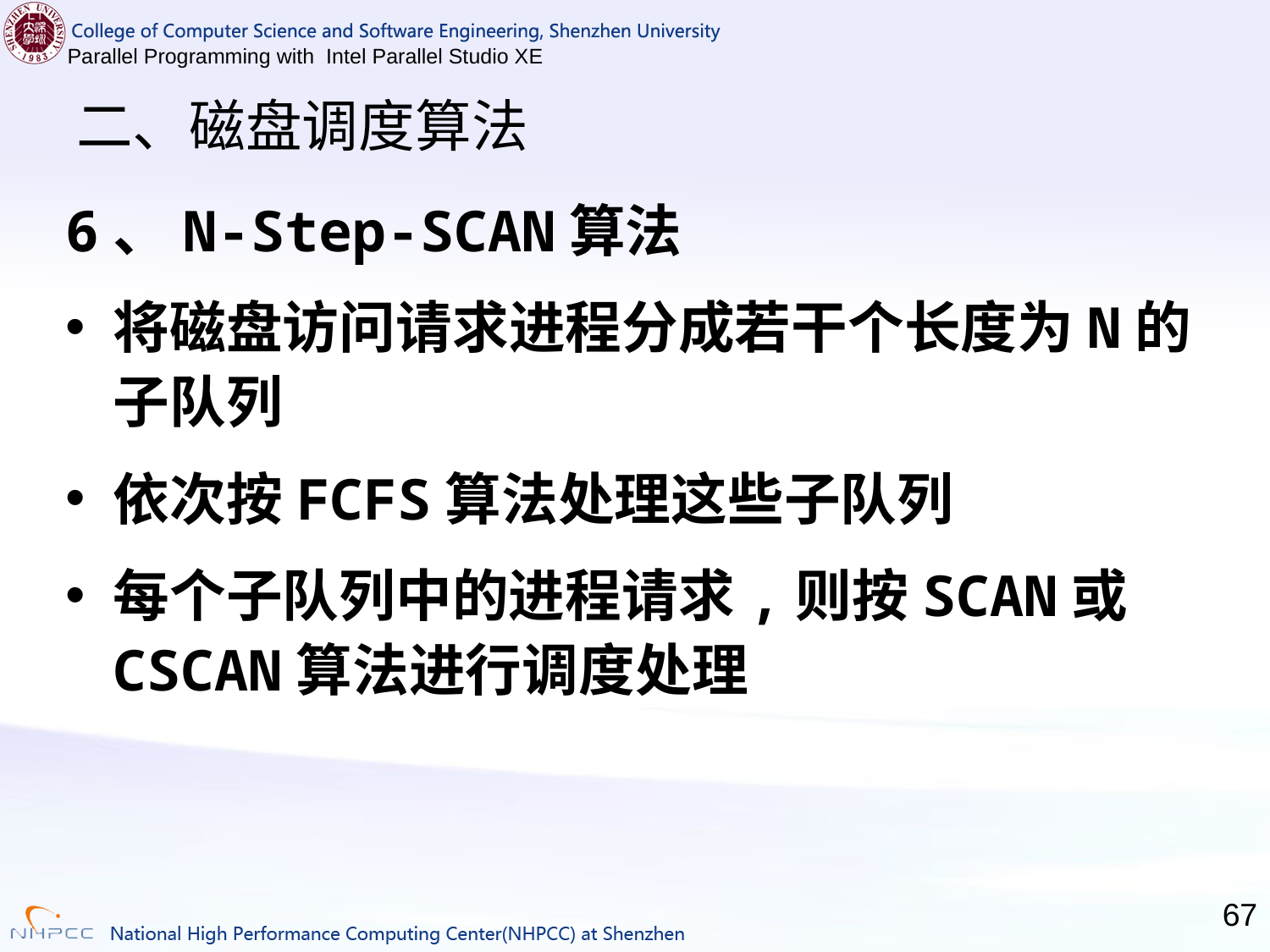

# 二、磁盘调度算法
6、N-Step-SCAN算法
将磁盘访问请求进程分成若干个长度为N的子队列
依次按FCFS算法处理这些子队列
每个子队列中的进程请求,则按SCAN或CSCAN算法进行调度处理
67